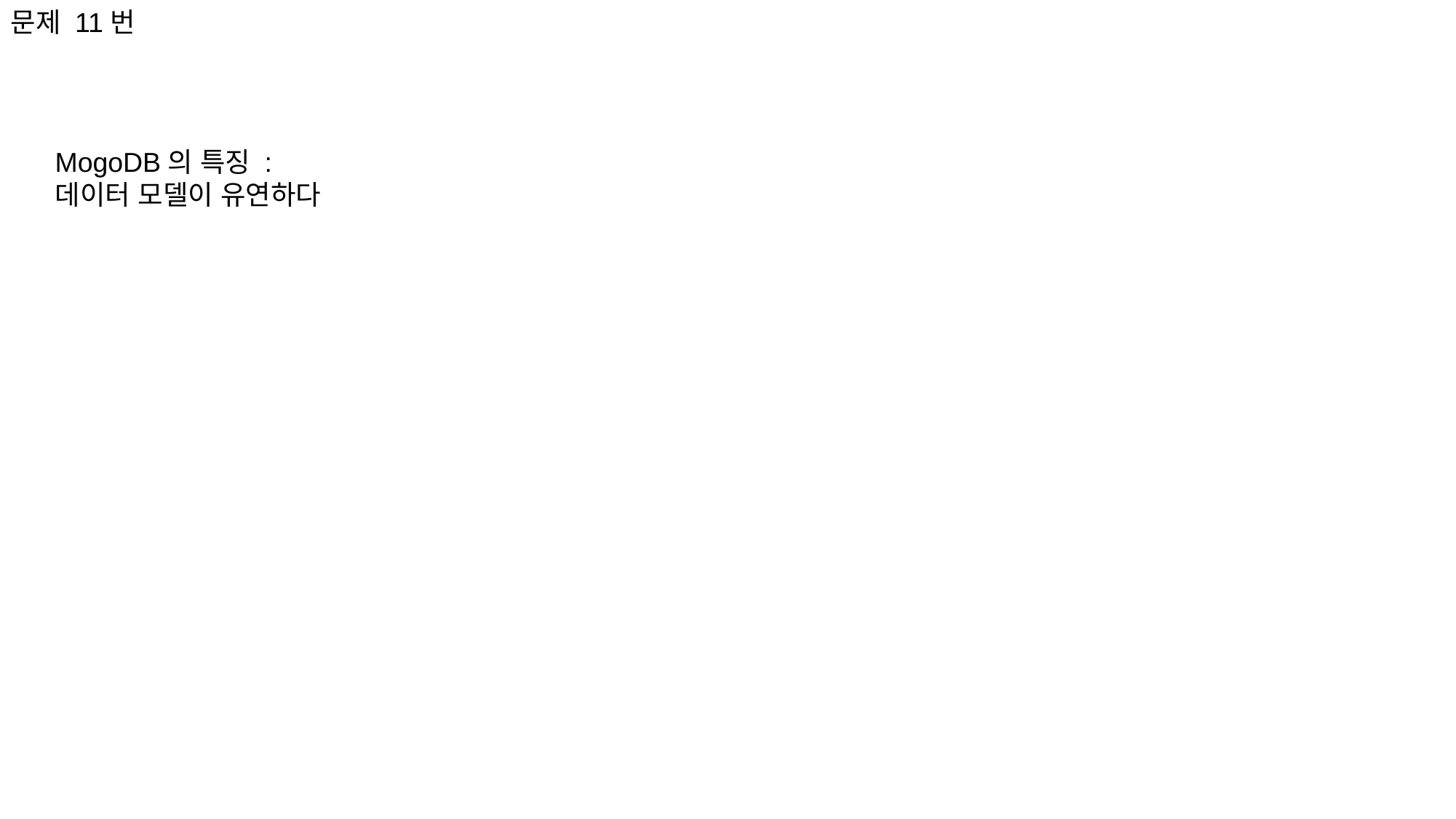

문제 11번
MogoDB의 특징 :
데이터 모델이 유연하다